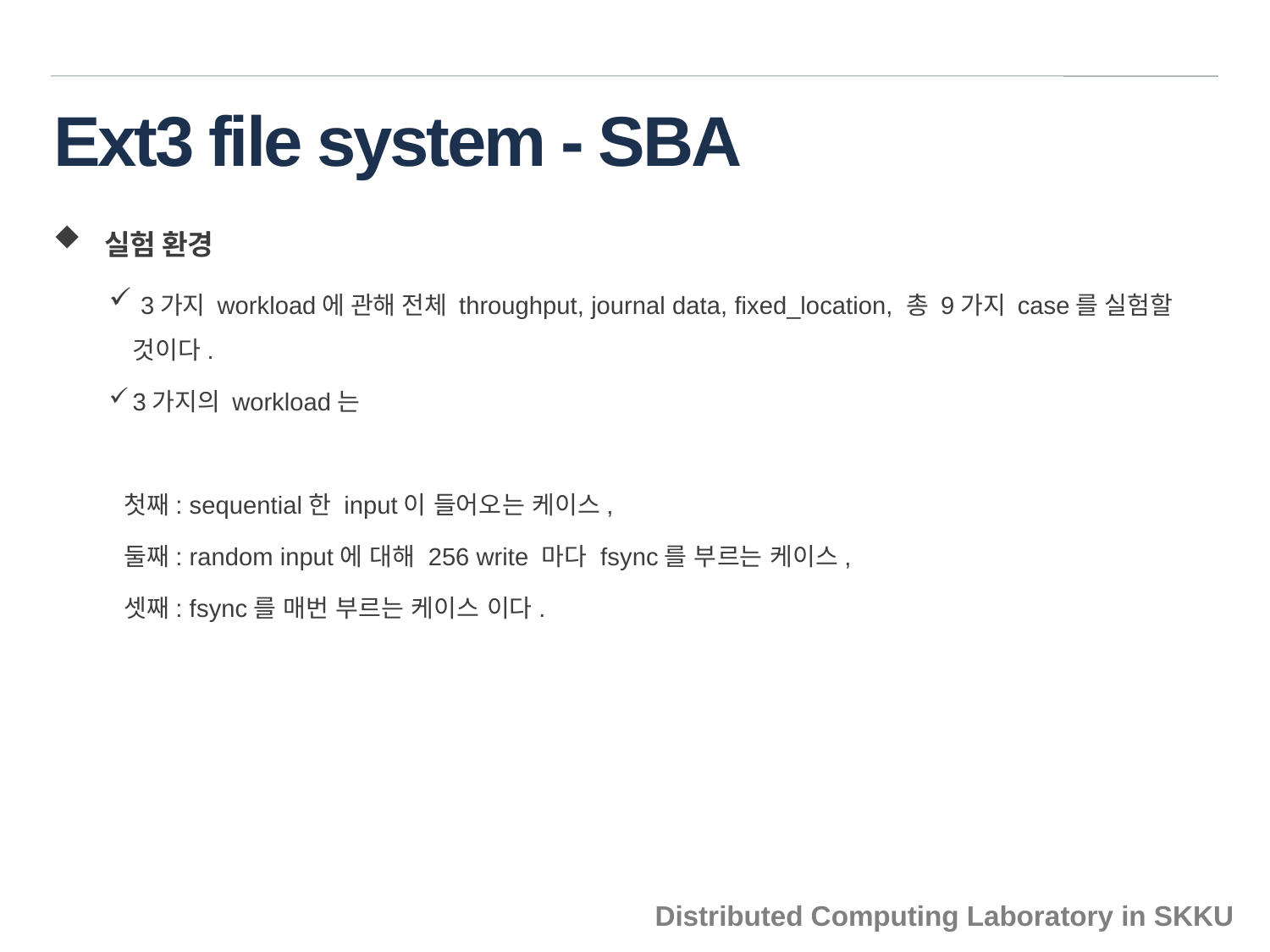

# Ext3 file system - SBA
  실험 환경
 3가지 workload에 관해 전체 throughput, journal data, fixed_location, 총 9가지 case를 실험할 것이다.
3가지의 workload는

첫째: sequential한 input이 들어오는 케이스,
둘째: random input에 대해 256 write 마다 fsync를 부르는 케이스,
셋째: fsync를 매번 부르는 케이스 이다.

Distributed Computing Laboratory in SKKU